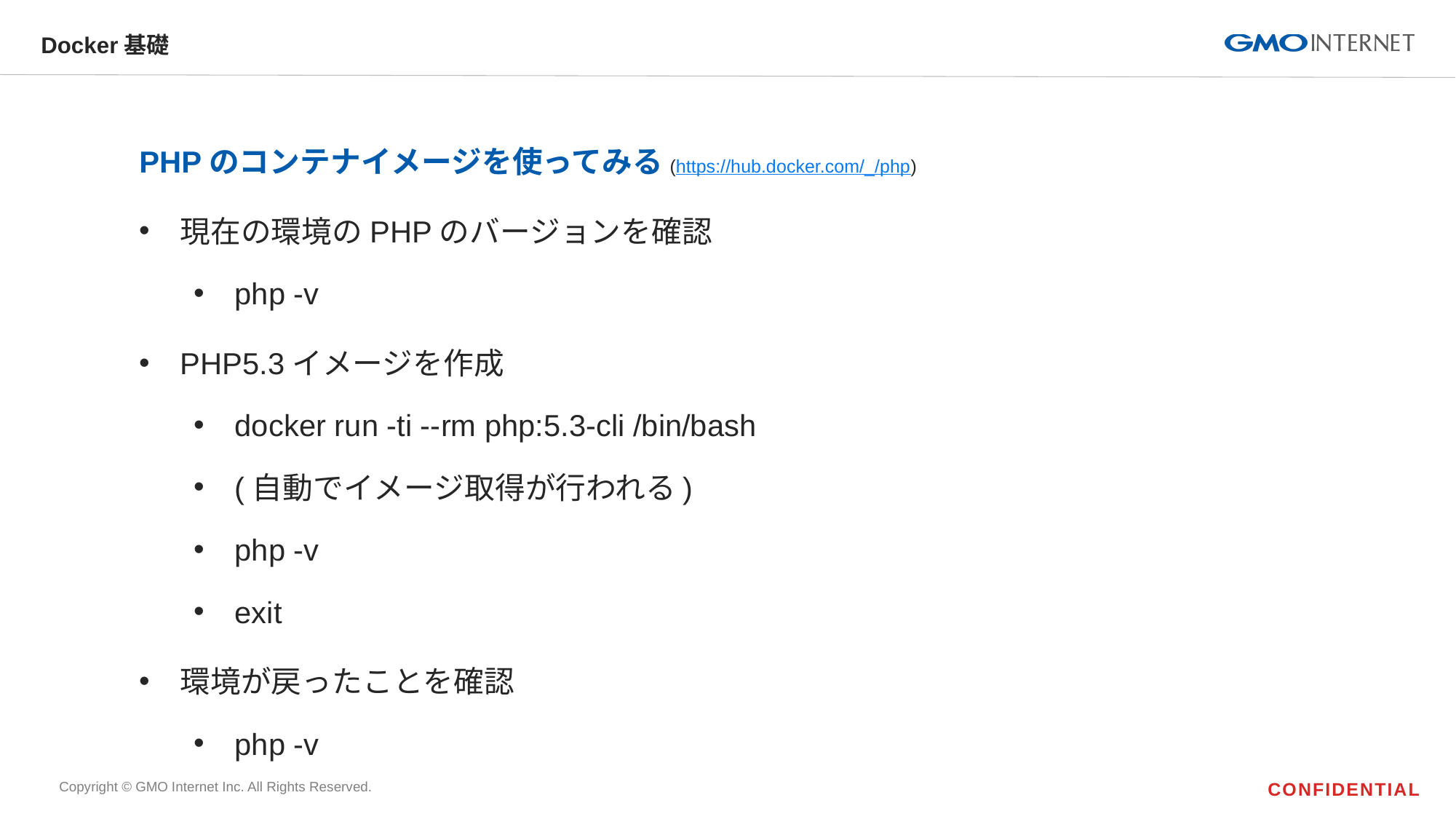

# Docker基礎

PHPのコンテナイメージを使ってみる(https://hub.docker.com/_/php)
現在の環境のPHPのバージョンを確認
php -v
PHP5.3イメージを作成
docker run -ti --rm php:5.3-cli /bin/bash
(自動でイメージ取得が行われる)
php -v
exit
環境が戻ったことを確認
php -v